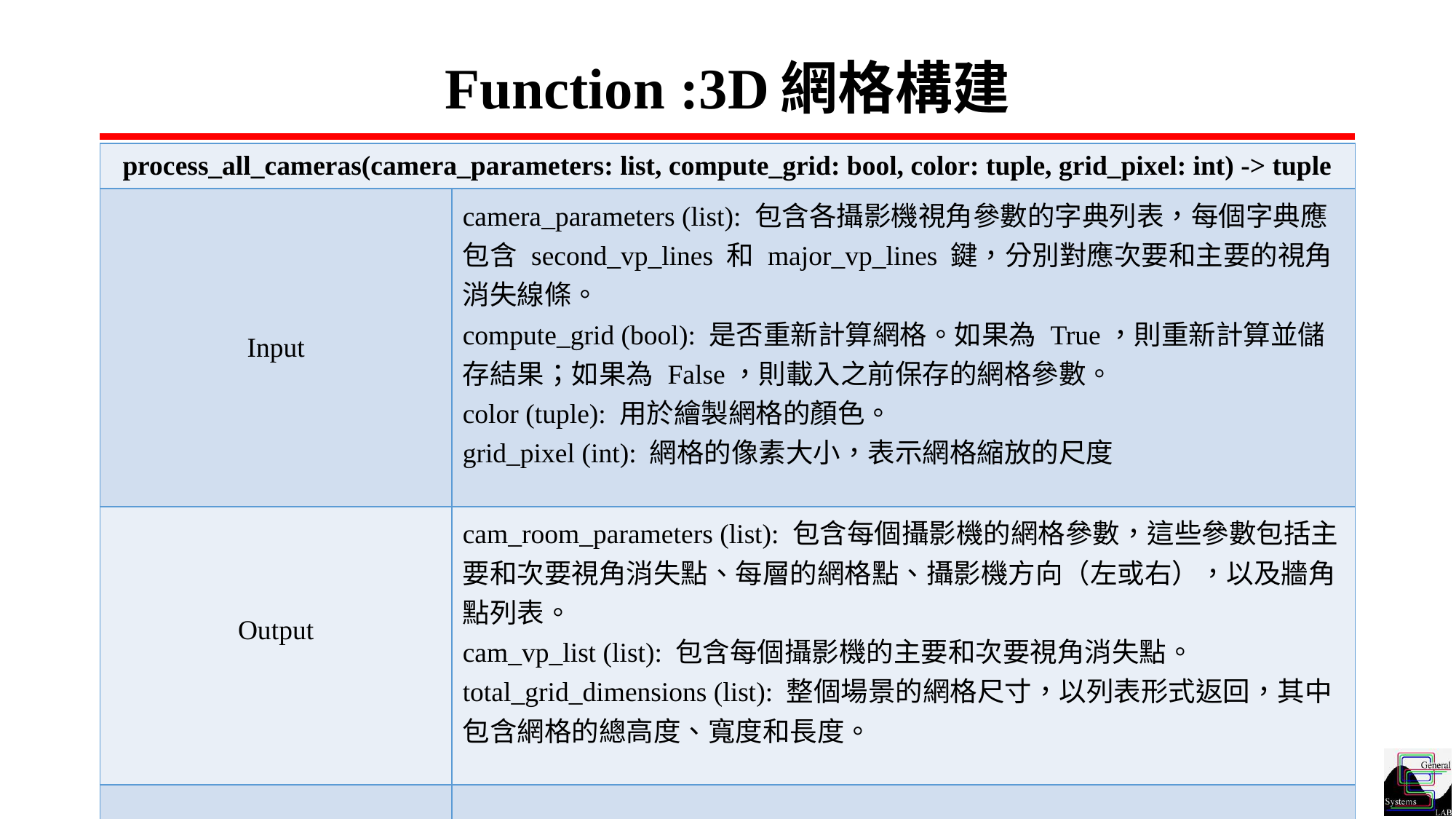

# Function :3D網格構建
| process\_all\_cameras(camera\_parameters: list, compute\_grid: bool, color: tuple, grid\_pixel: int) -> tuple |  |
| --- | --- |
| Input | camera\_parameters (list): 包含各攝影機視角參數的字典列表，每個字典應包含 second\_vp\_lines 和 major\_vp\_lines 鍵，分別對應次要和主要的視角消失線條。 compute\_grid (bool): 是否重新計算網格。如果為 True，則重新計算並儲存結果；如果為 False，則載入之前保存的網格參數。 color (tuple): 用於繪製網格的顏色。 grid\_pixel (int): 網格的像素大小，表示網格縮放的尺度 |
| Output | cam\_room\_parameters (list): 包含每個攝影機的網格參數，這些參數包括主要和次要視角消失點、每層的網格點、攝影機方向（左或右），以及牆角點列表。 cam\_vp\_list (list): 包含每個攝影機的主要和次要視角消失點。 total\_grid\_dimensions (list): 整個場景的網格尺寸，以列表形式返回，其中包含網格的總高度、寬度和長度。 |
| parameter | 無 |
| Method | 繪製網格 |